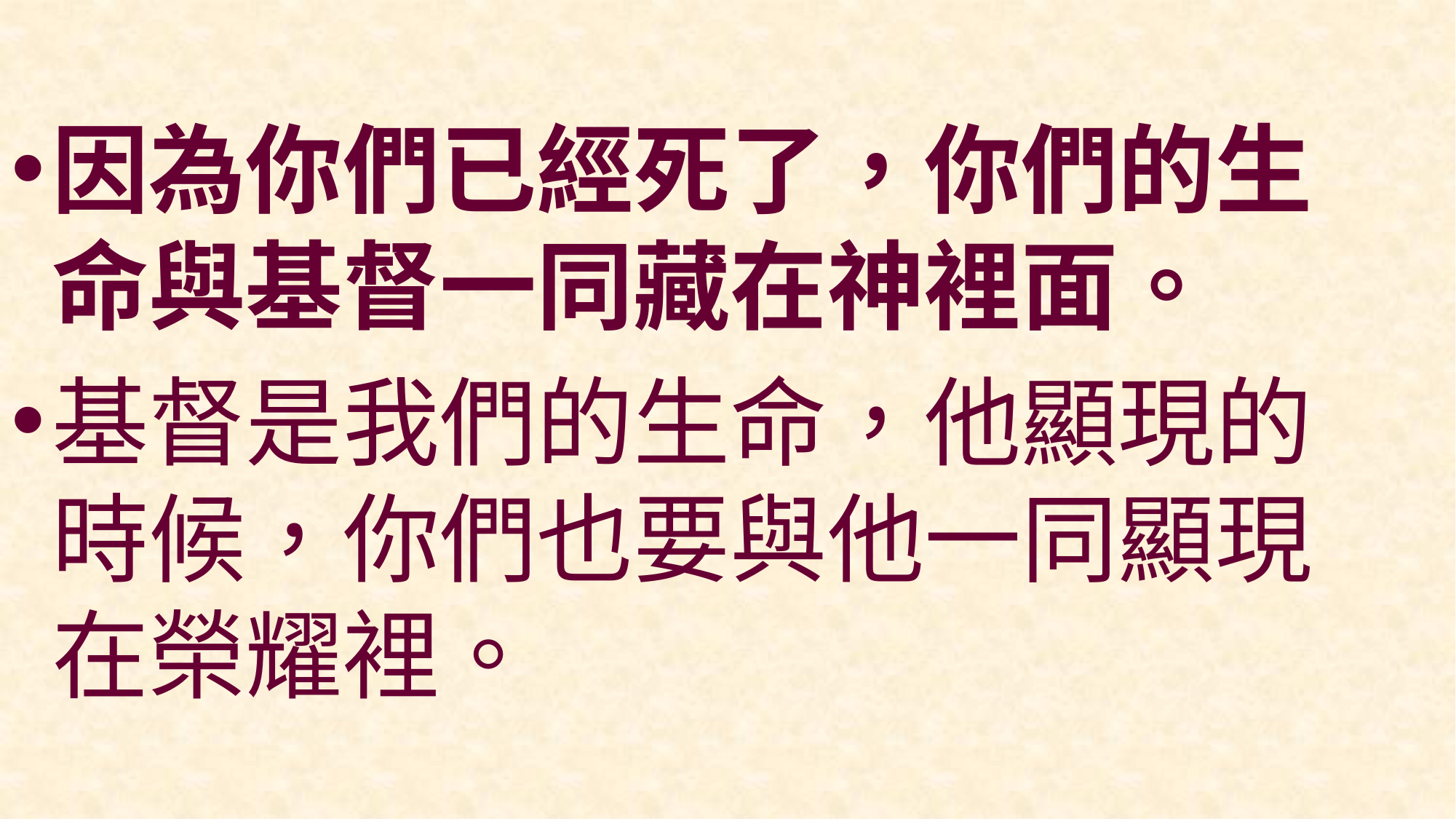

因為你們已經死了，你們的生命與基督一同藏在神裡面。
基督是我們的生命，他顯現的時候，你們也要與他一同顯現在榮耀裡。